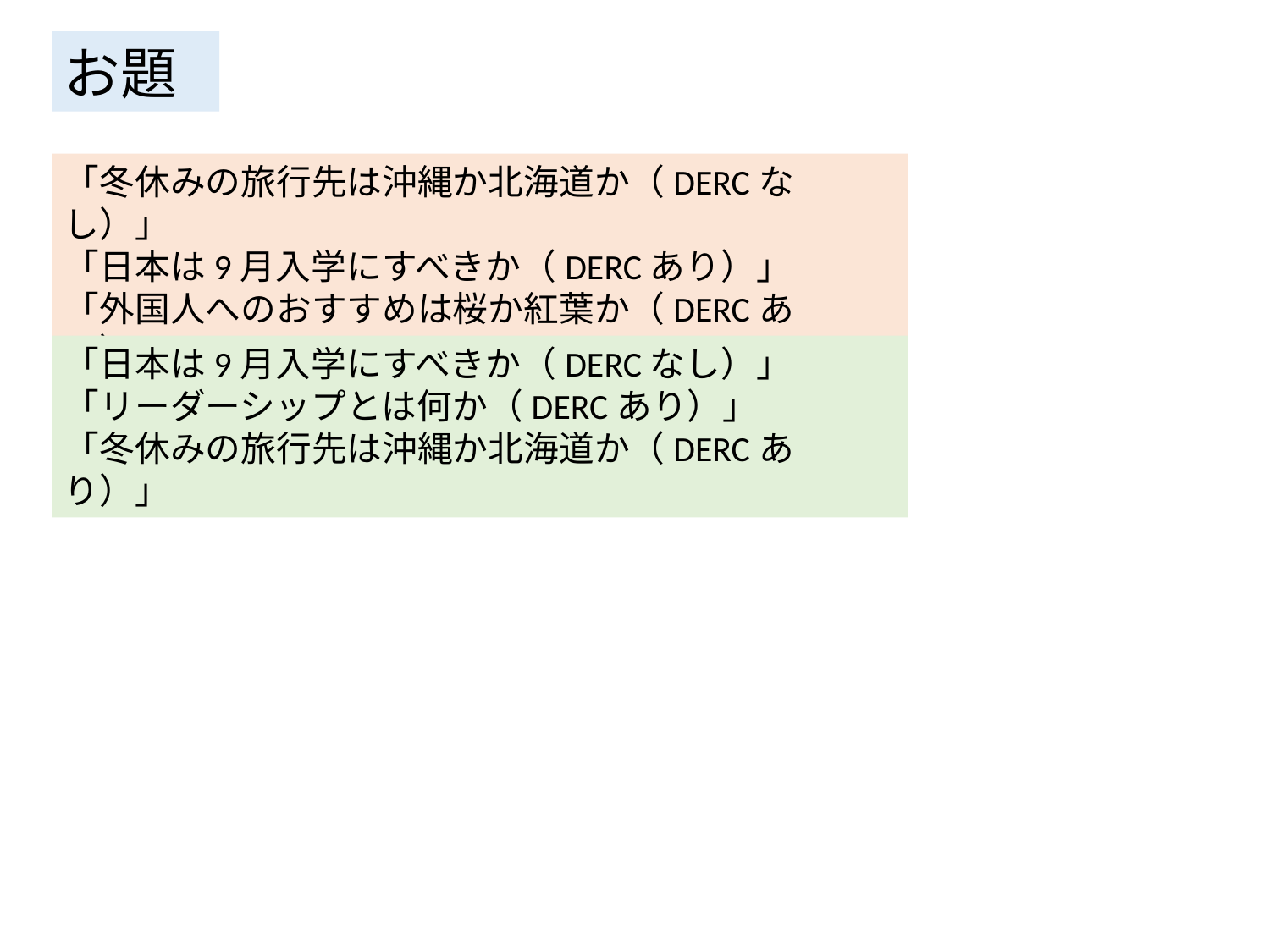

お題
「冬休みの旅行先は沖縄か北海道か（DERCなし）」
「日本は9月入学にすべきか（DERCあり）」
「外国人へのおすすめは桜か紅葉か（DERCあり）」
「日本は9月入学にすべきか（DERCなし）」
「リーダーシップとは何か（DERCあり）」
「冬休みの旅行先は沖縄か北海道か（DERCあり）」